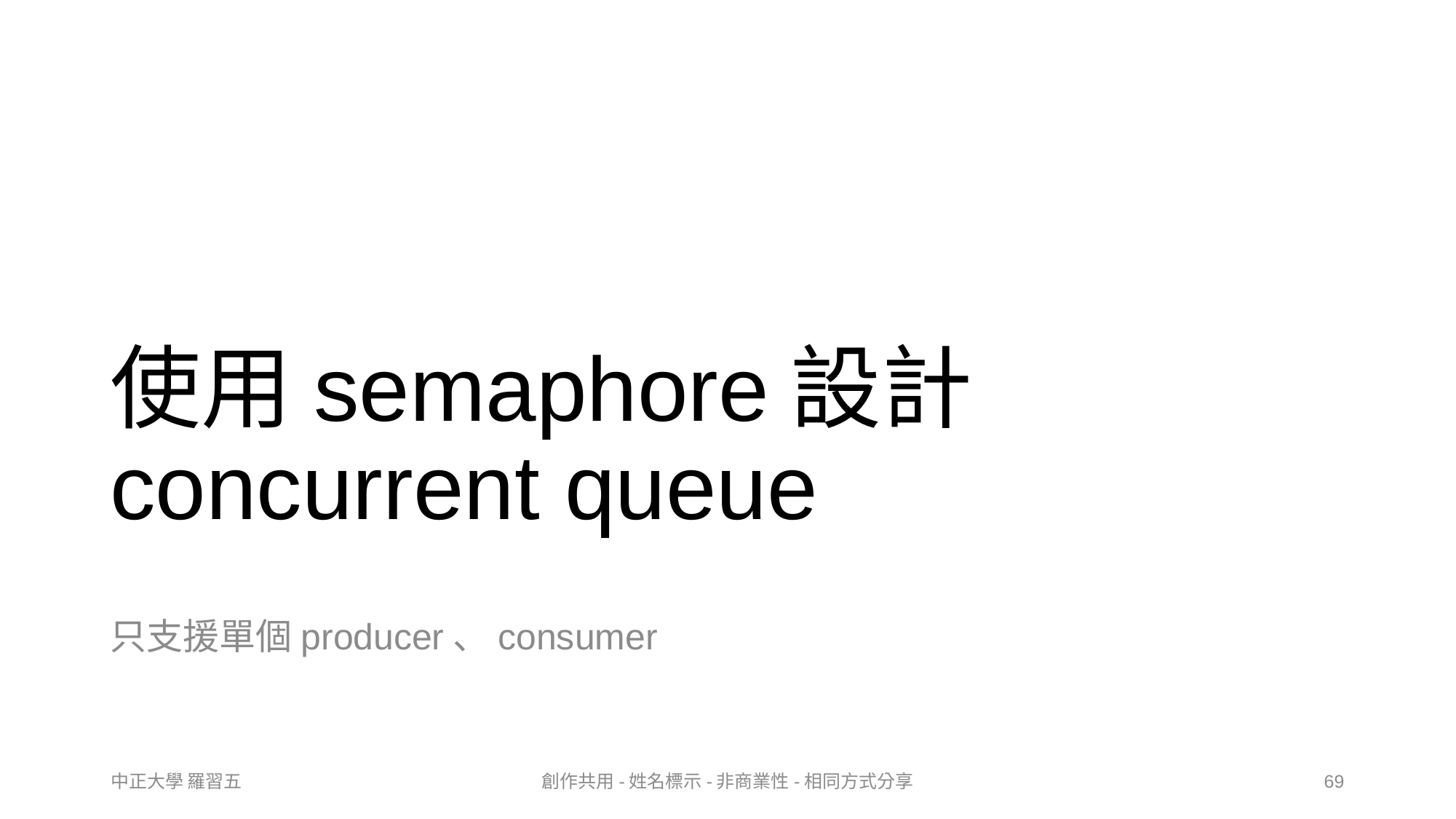

# 使用semaphore設計 concurrent queue
只支援單個producer、consumer
中正大學 羅習五
創作共用-姓名標示-非商業性-相同方式分享
69